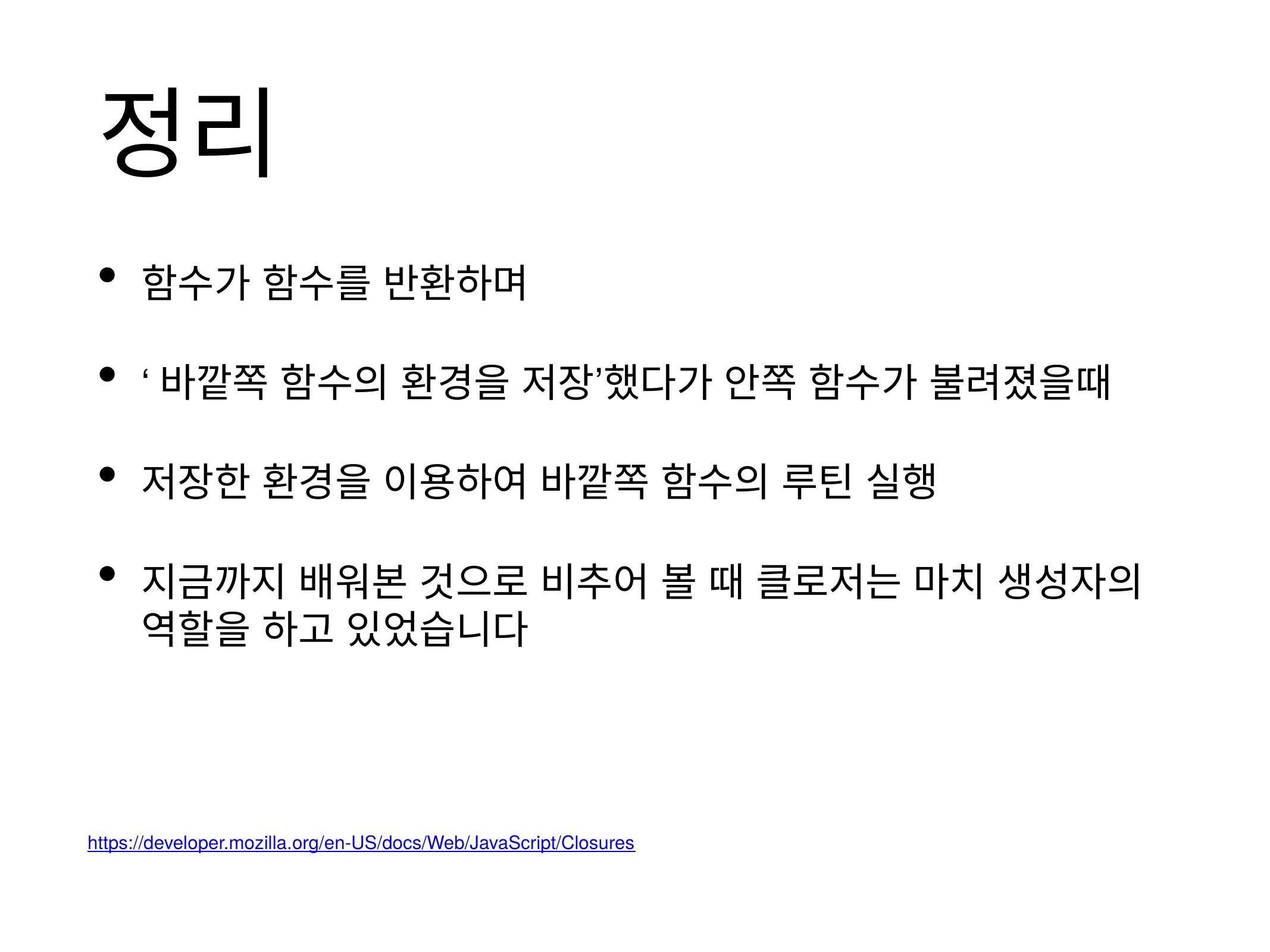

# 정리
함수가 함수를 반환하며
‘바깥쪽 함수의 환경을 저장’했다가 안쪽 함수가 불려졌을때
저장한 환경을 이용하여 바깥쪽 함수의 루틴 실행
지금까지 배워본 것으로 비추어 볼 때 클로저는 마치 생성자의 역할을 하고 있었습니다
https://developer.mozilla.org/en-US/docs/Web/JavaScript/Closures